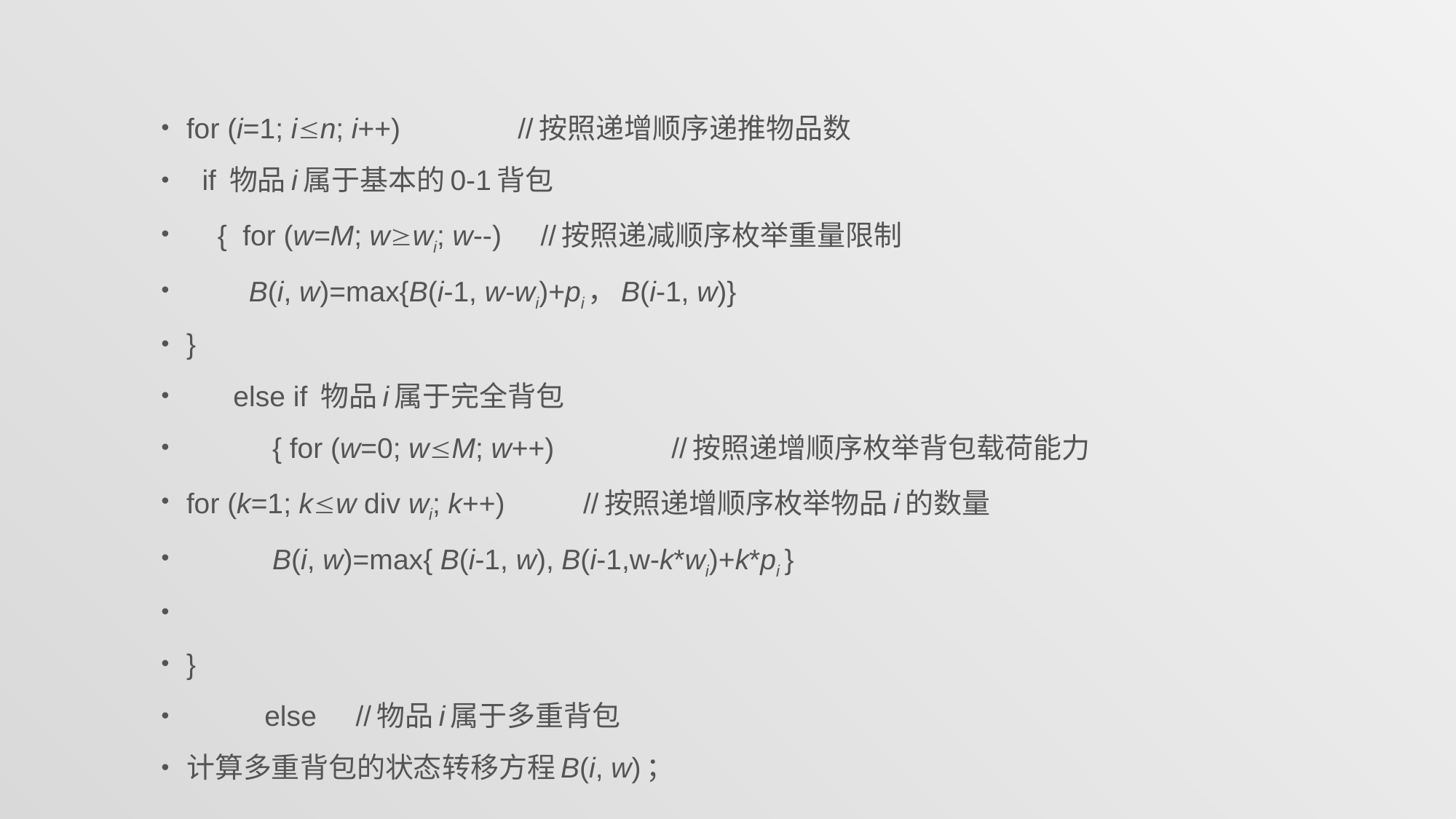

#
for (i=1; i≤n; i++)               //按照递增顺序递推物品数
  if 物品i属于基本的0-1背包
    {  for (w=M; w≥wi; w--)     //按照递减顺序枚举重量限制
        B(i, w)=max{B(i-1, w-wi)+pi，B(i-1, w)}
}
      else if 物品i属于完全背包
           { for (w=0; w≤M; w++)               //按照递增顺序枚举背包载荷能力
for (k=1; k≤w div wi; k++)          //按照递增顺序枚举物品i的数量
           B(i, w)=max{ B(i-1, w), B(i-1,w-k*wi)+k*pi }

}
          else     //物品i属于多重背包
计算多重背包的状态转移方程B(i, w)；